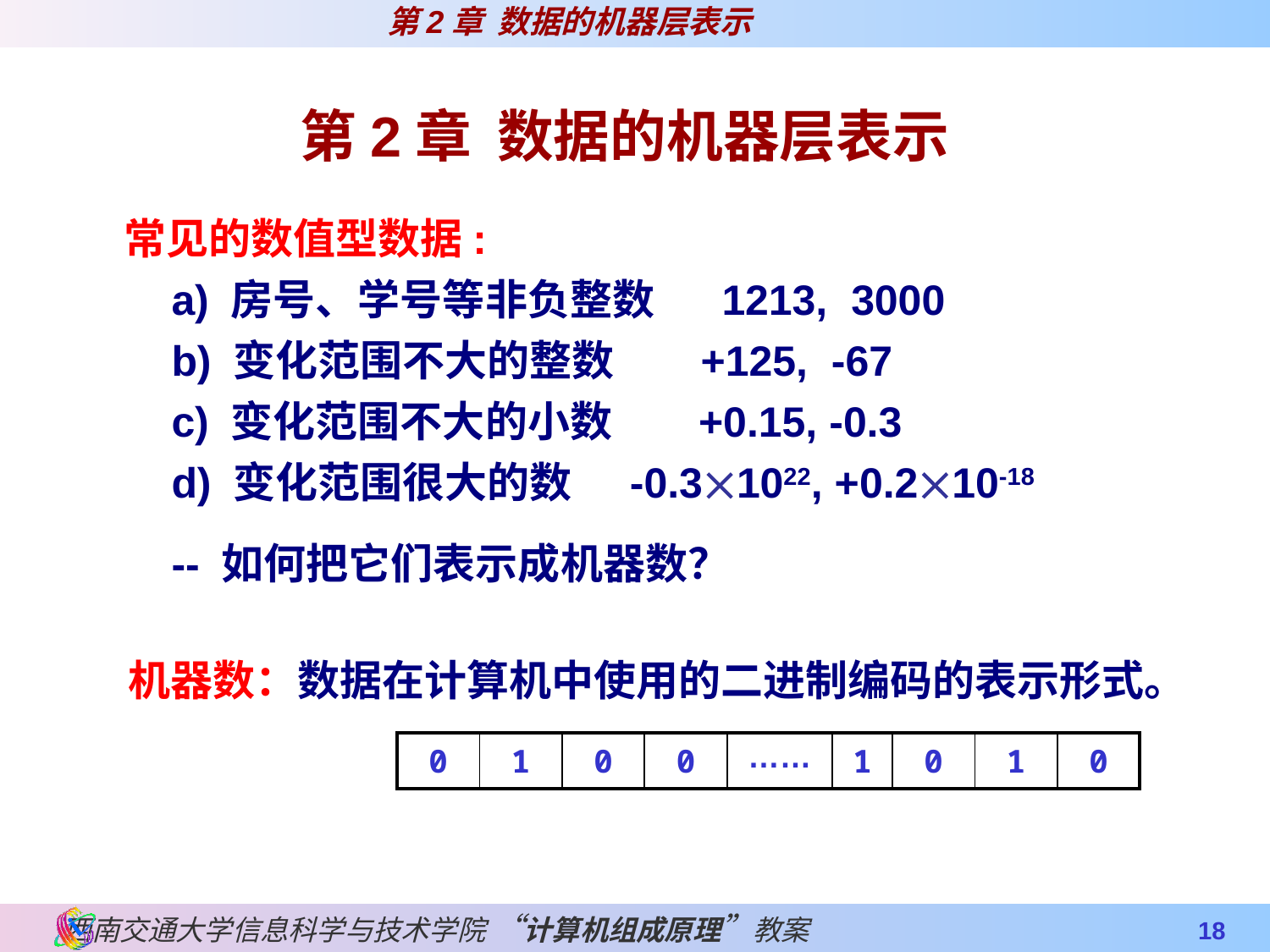

第2章  数据的机器层表示
常见的数值型数据:
    a) 房号、学号等非负整数      1213,  3000
    b) 变化范围不大的整数        +125,  -67
    c) 变化范围不大的小数        +0.15, -0.3
    d) 变化范围很大的数     -0.3×1022, +0.2×10-18
    -- 如何把它们表示成机器数？
机器数：数据在计算机中使用的二进制编码的表示形式。
| 0 | 1 | 0 | 0 | …… | 1 | 0 | 1 | 0 |
| --- | --- | --- | --- | --- | --- | --- | --- | --- |